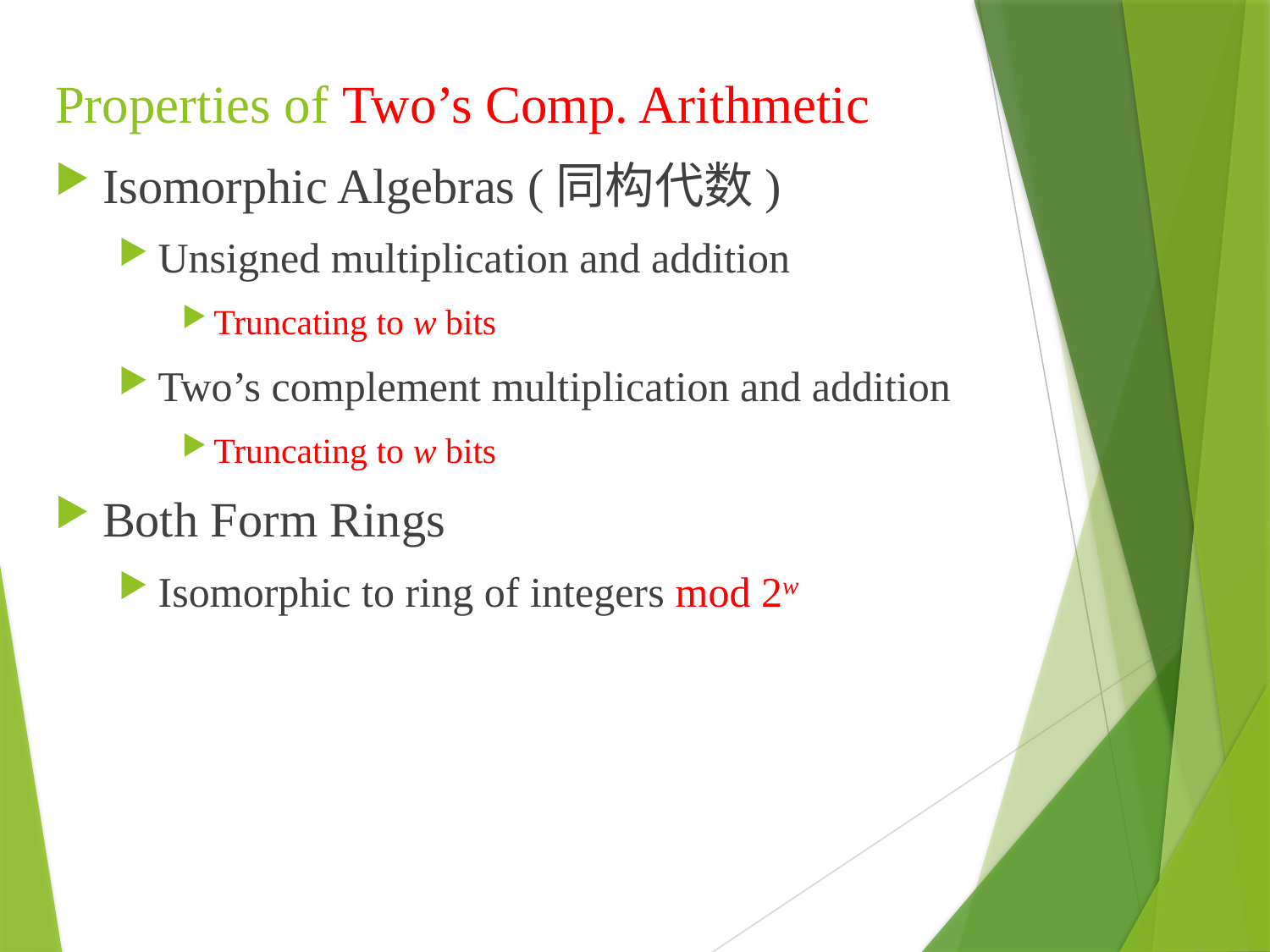

# Properties of Two’s Comp. Arithmetic
Isomorphic Algebras (同构代数)
Unsigned multiplication and addition
Truncating to w bits
Two’s complement multiplication and addition
Truncating to w bits
Both Form Rings
Isomorphic to ring of integers mod 2w